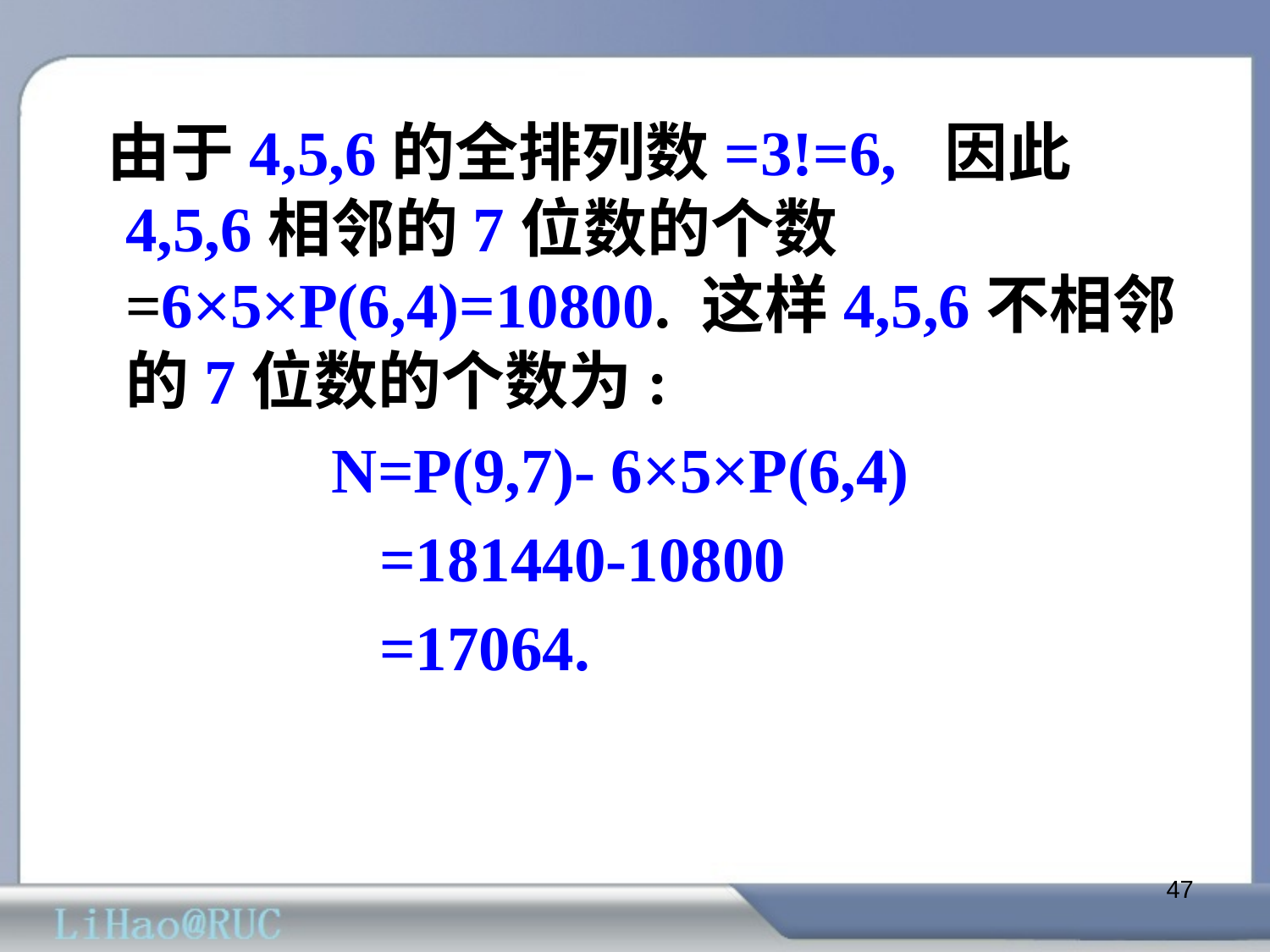

由于4,5,6的全排列数=3!=6,  因此4,5,6相邻的7位数的个数=6×5×P(6,4)=10800. 这样4,5,6不相邻的7位数的个数为:
                N=P(9,7)- 6×5×P(6,4)
                   =181440-10800
                   =17064.
47